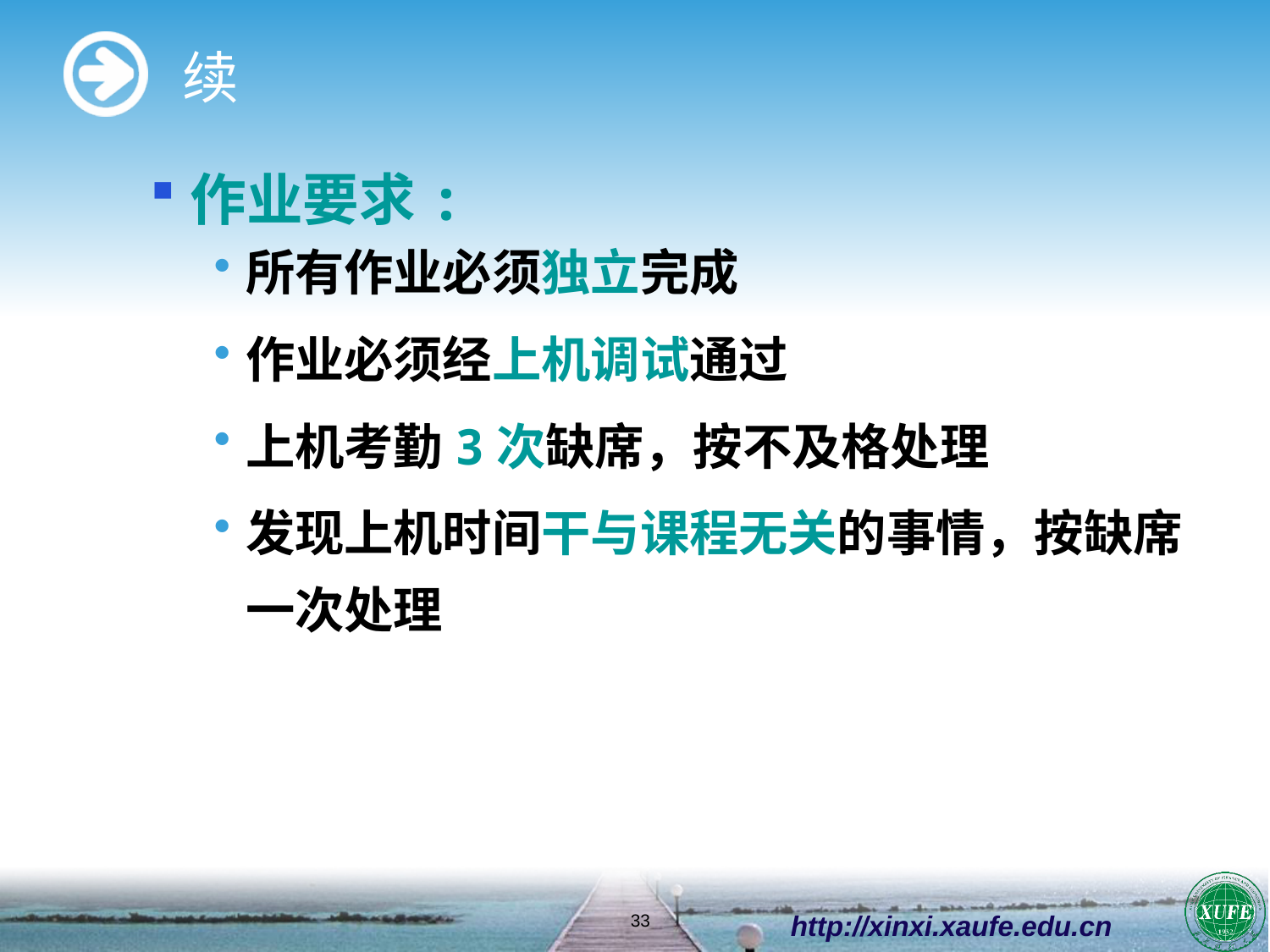

# 续
作业要求:
所有作业必须独立完成
作业必须经上机调试通过
上机考勤3次缺席，按不及格处理
发现上机时间干与课程无关的事情，按缺席一次处理

http://xinxi.xaufe.edu.cn
33